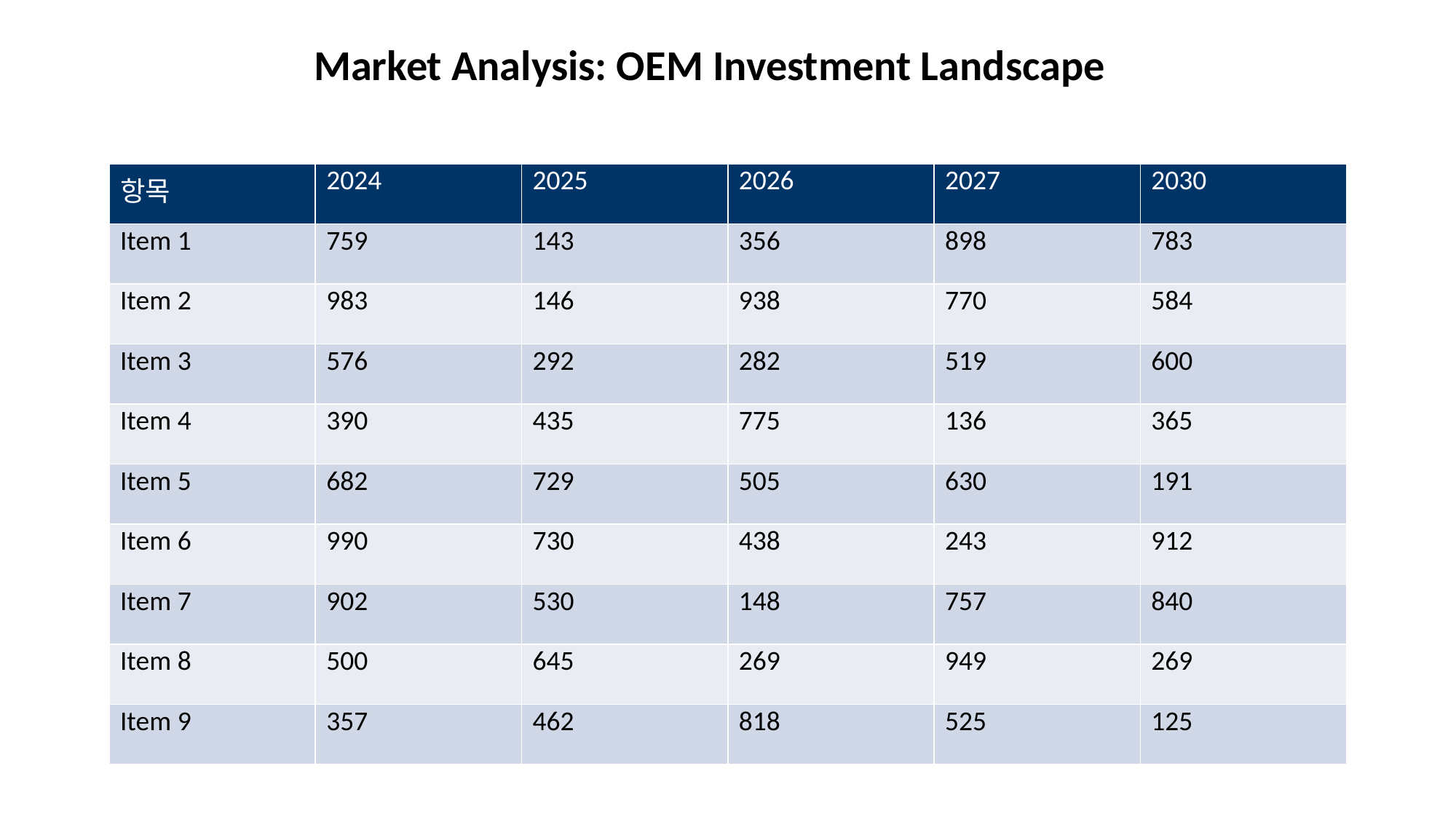

Market Analysis: OEM Investment Landscape
#
| 항목 | 2024 | 2025 | 2026 | 2027 | 2030 |
| --- | --- | --- | --- | --- | --- |
| Item 1 | 759 | 143 | 356 | 898 | 783 |
| Item 2 | 983 | 146 | 938 | 770 | 584 |
| Item 3 | 576 | 292 | 282 | 519 | 600 |
| Item 4 | 390 | 435 | 775 | 136 | 365 |
| Item 5 | 682 | 729 | 505 | 630 | 191 |
| Item 6 | 990 | 730 | 438 | 243 | 912 |
| Item 7 | 902 | 530 | 148 | 757 | 840 |
| Item 8 | 500 | 645 | 269 | 949 | 269 |
| Item 9 | 357 | 462 | 818 | 525 | 125 |